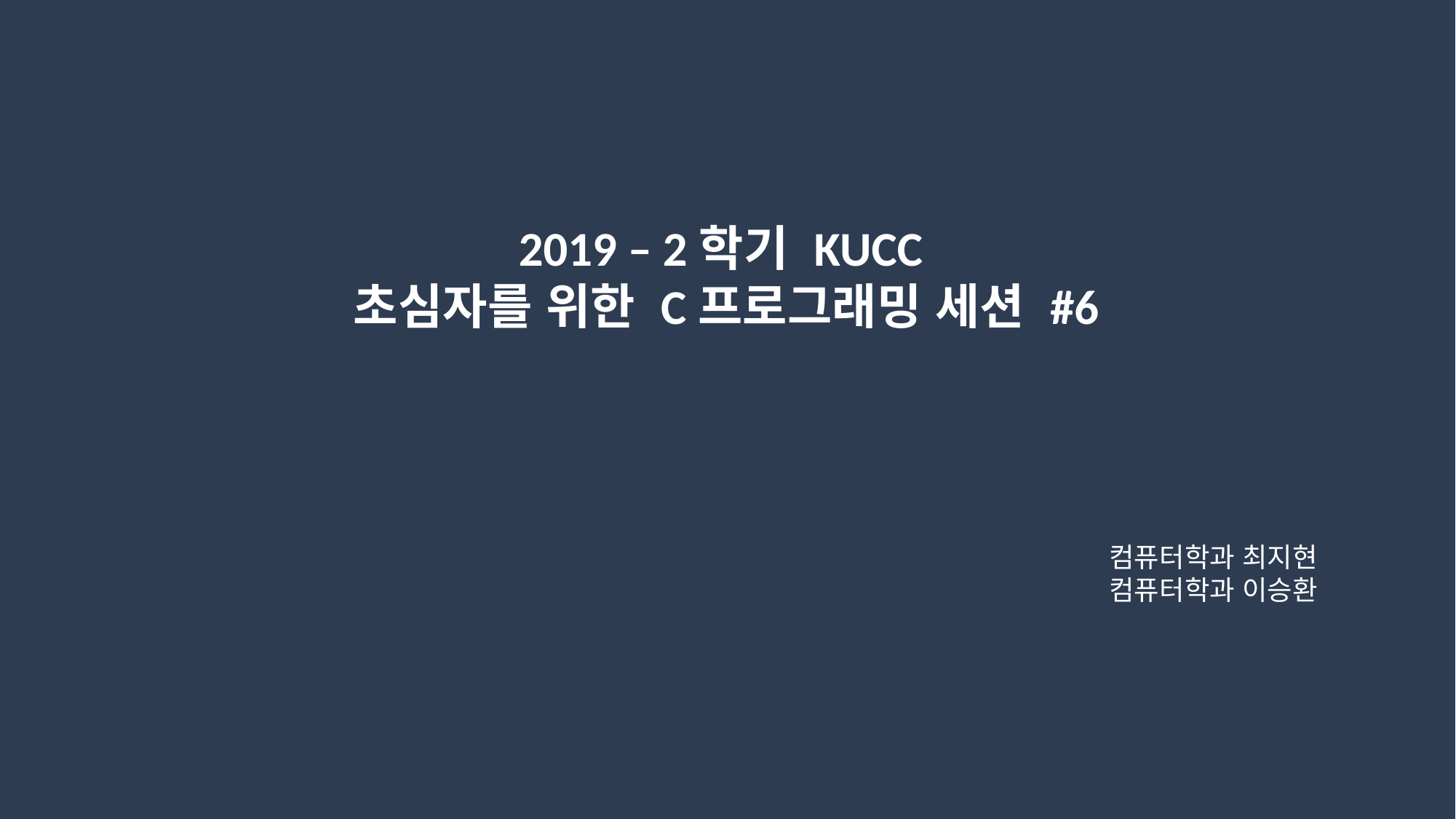

2019 – 2학기 KUCC
초심자를 위한 C프로그래밍 세션 #6
컴퓨터학과 최지현
컴퓨터학과 이승환